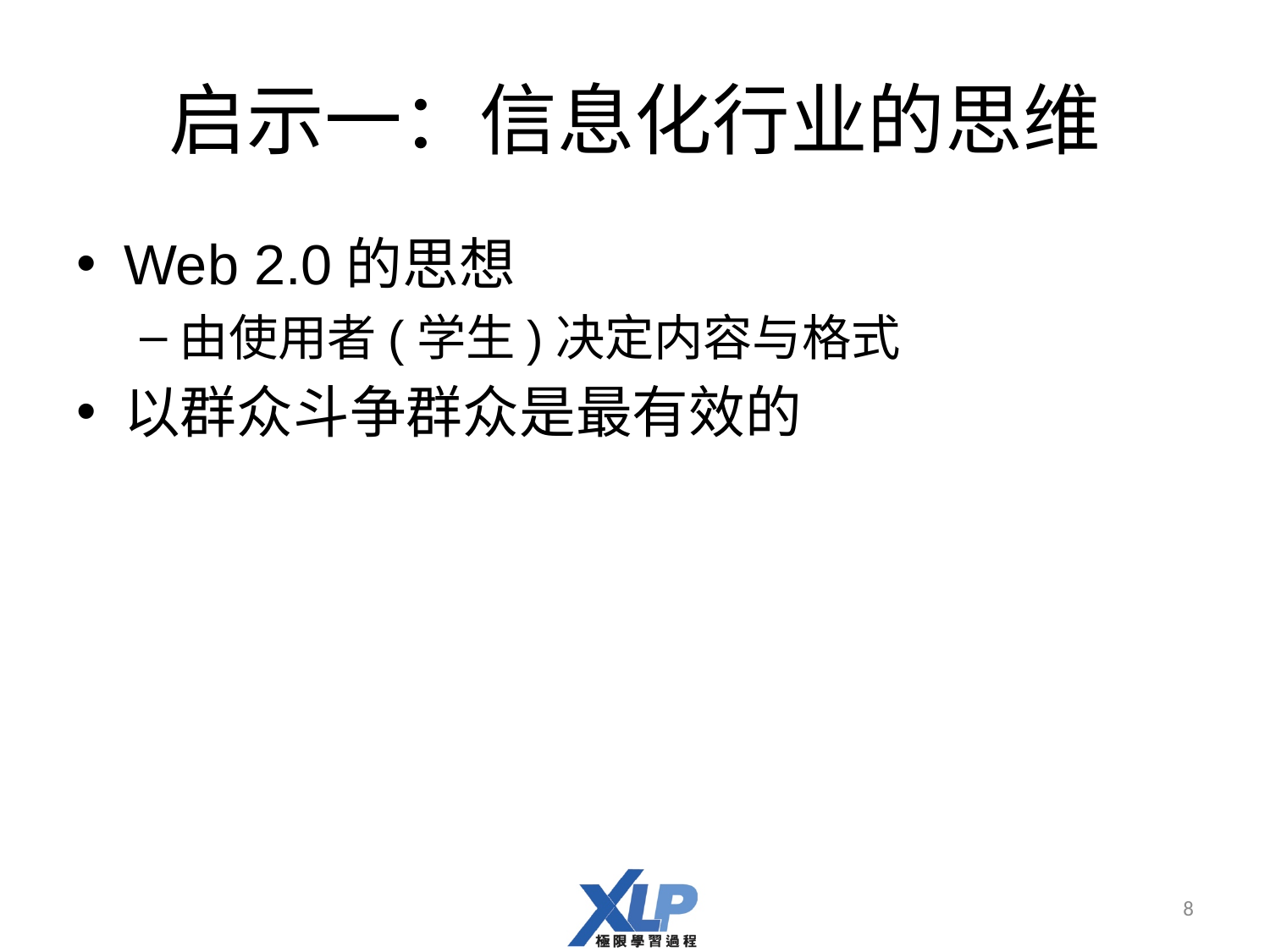

# 启示一：信息化行业的思维
Web 2.0的思想
由使用者(学生)决定内容与格式
以群众斗争群众是最有效的
8